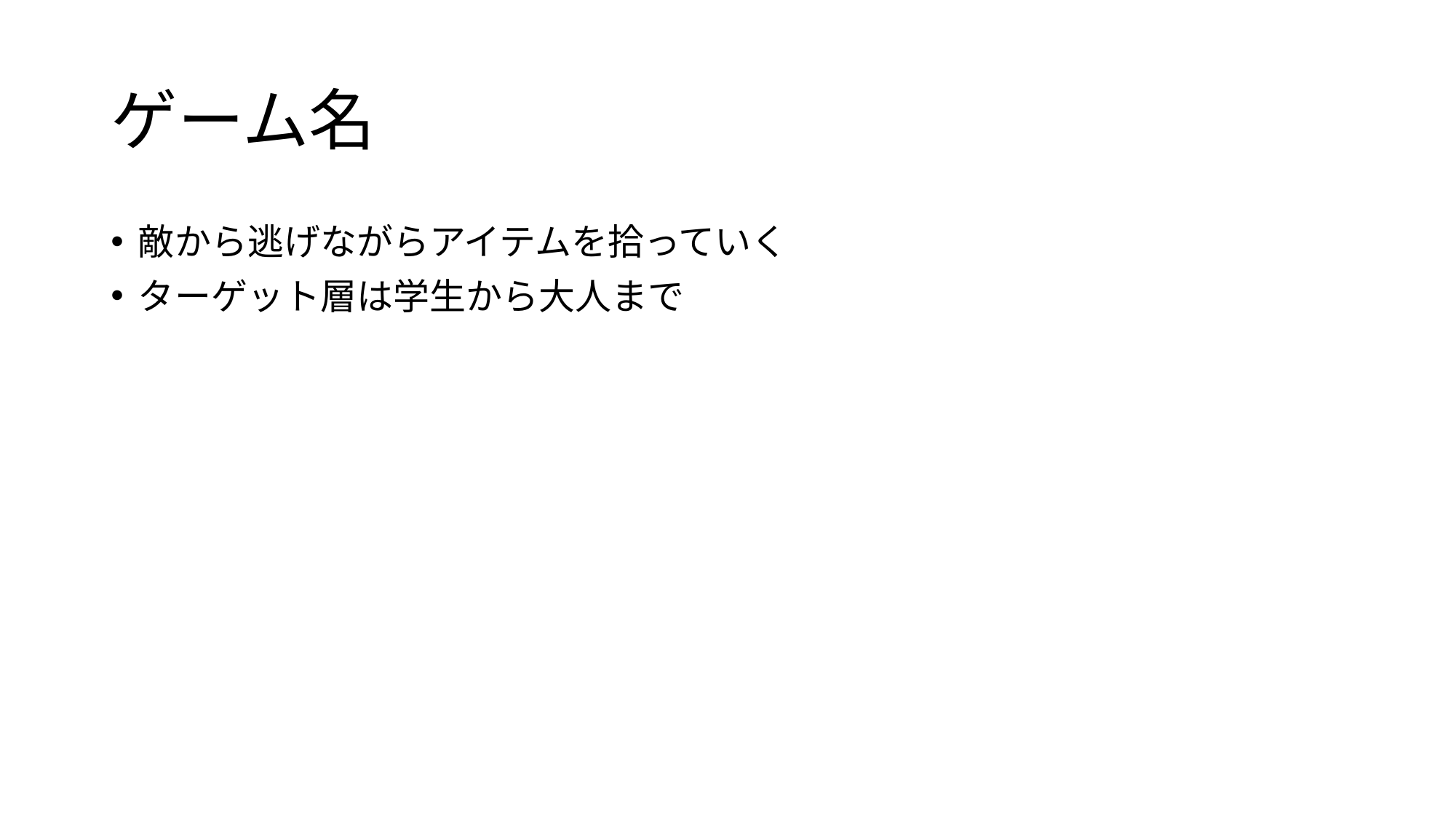

# ゲーム名
敵から逃げながらアイテムを拾っていく
ターゲット層は学生から大人まで